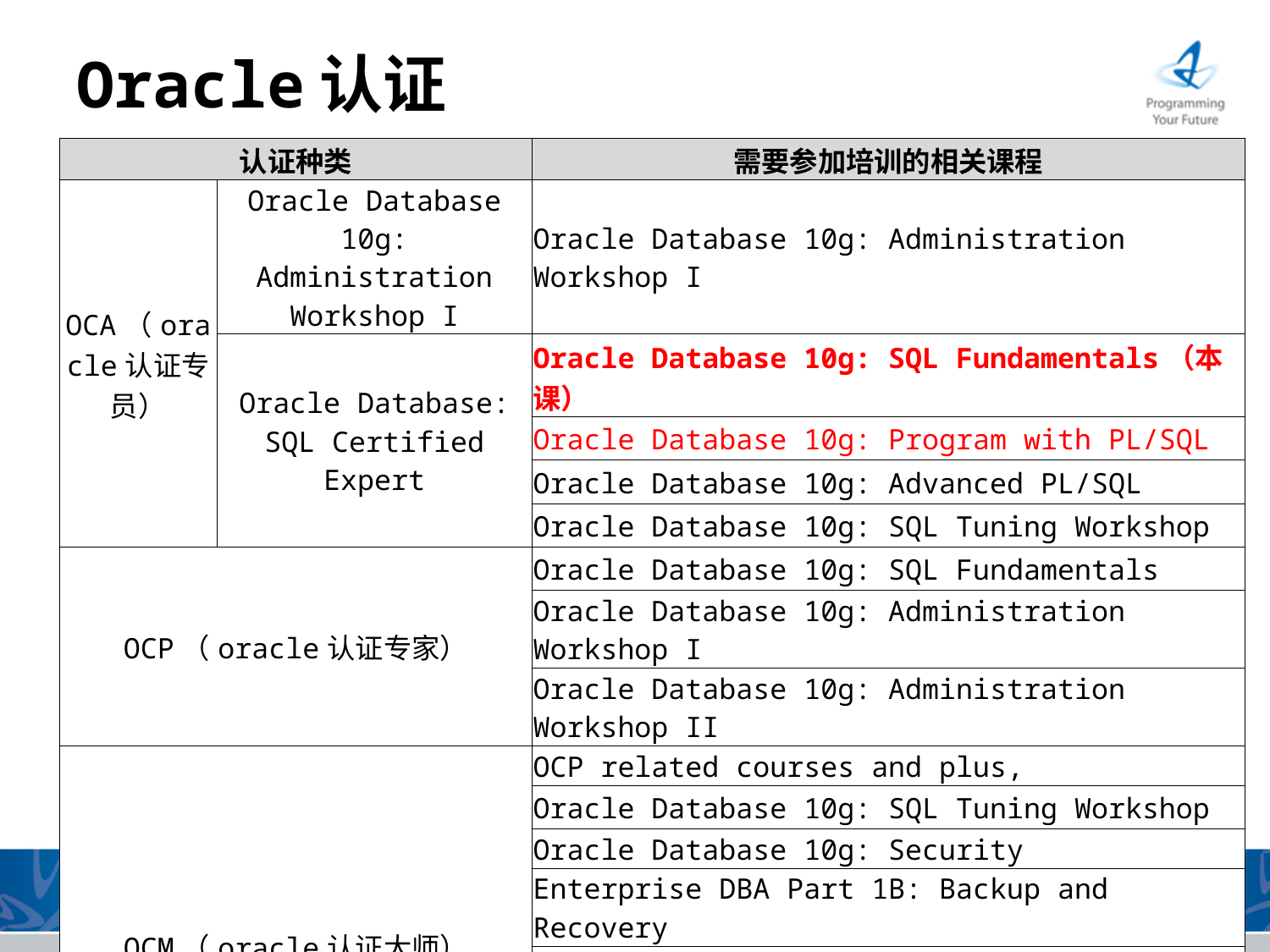

# Oracle认证
| 认证种类 |  | 需要参加培训的相关课程 |
| --- | --- | --- |
| OCA（oracle认证专员） | Oracle Database 10g: Administration Workshop I | Oracle Database 10g: Administration Workshop I |
|  | Oracle Database: SQL Certified Expert | Oracle Database 10g: SQL Fundamentals（本课） |
|  |  | Oracle Database 10g: Program with PL/SQL |
|  |  | Oracle Database 10g: Advanced PL/SQL |
|  |  | Oracle Database 10g: SQL Tuning Workshop |
| OCP（oracle认证专家） |  | Oracle Database 10g: SQL Fundamentals |
|  |  | Oracle Database 10g: Administration Workshop I |
|  |  | Oracle Database 10g: Administration Workshop II |
| OCM（oracle认证大师） |  | OCP related courses and plus, |
|  |  | Oracle Database 10g: SQL Tuning Workshop |
|  |  | Oracle Database 10g: Security |
|  |  | Enterprise DBA Part 1B: Backup and Recovery |
|  |  | Oracle Database 10g: Data Guard Administration |
|  |  | Oracle Database 10g: RAC for Administrators |
|  |  | Oracle Database 10g: Implement Streams |